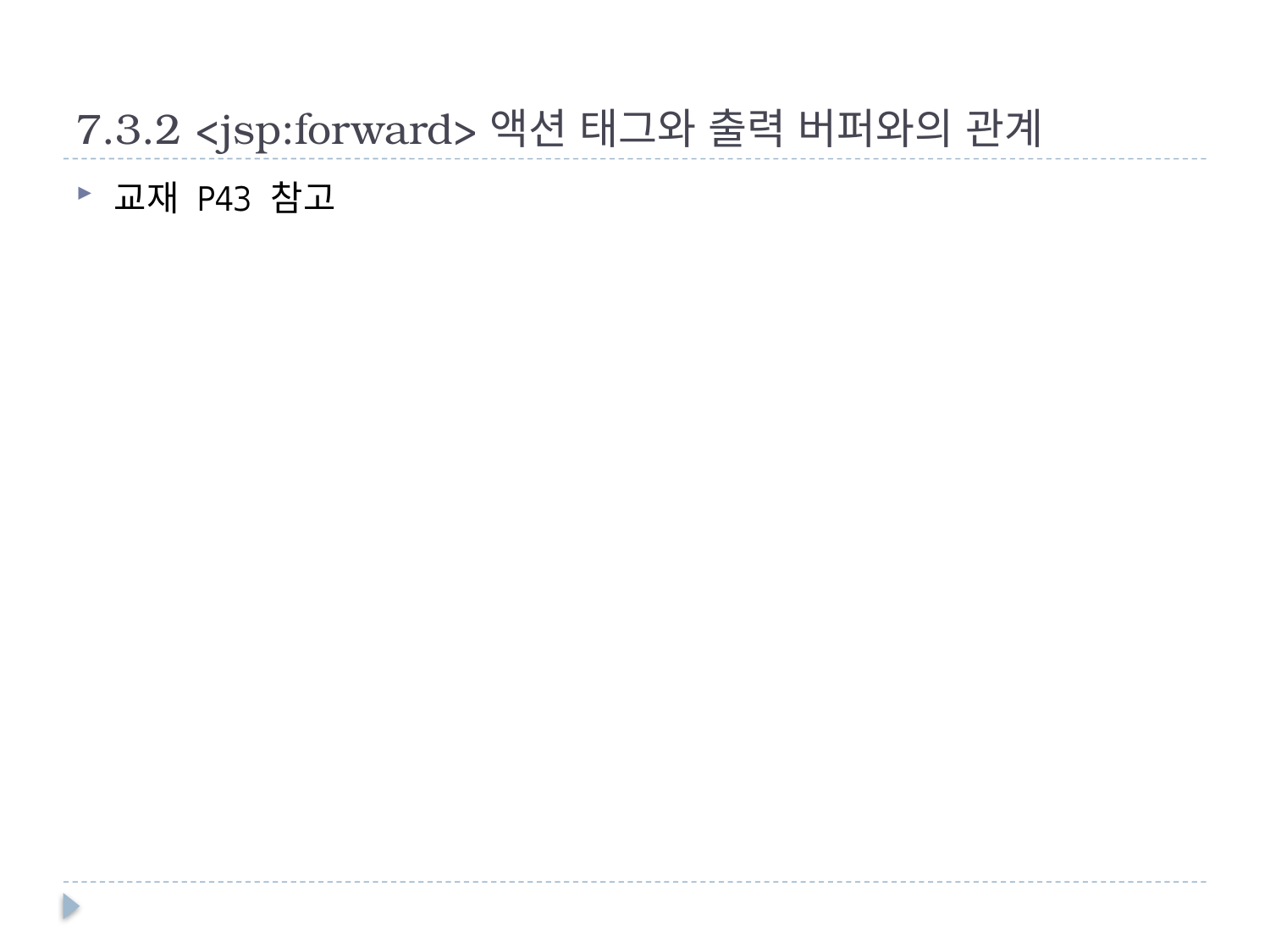

# 7.3.2 <jsp:forward>액션 태그와 출력 버퍼와의 관계
교재 P43 참고